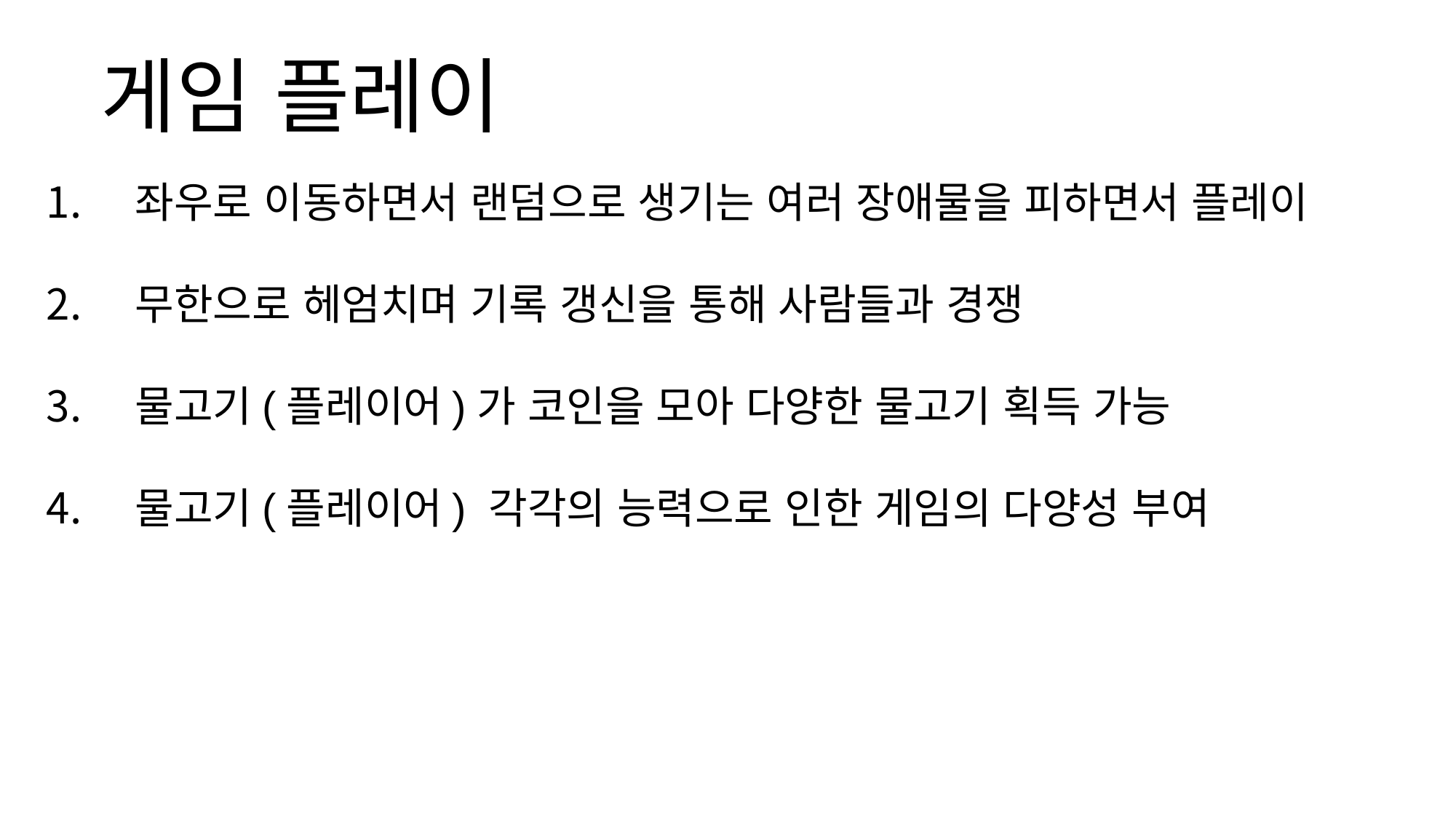

게임 플레이
좌우로 이동하면서 랜덤으로 생기는 여러 장애물을 피하면서 플레이

무한으로 헤엄치며 기록 갱신을 통해 사람들과 경쟁

물고기(플레이어)가 코인을 모아 다양한 물고기 획득 가능

물고기(플레이어) 각각의 능력으로 인한 게임의 다양성 부여